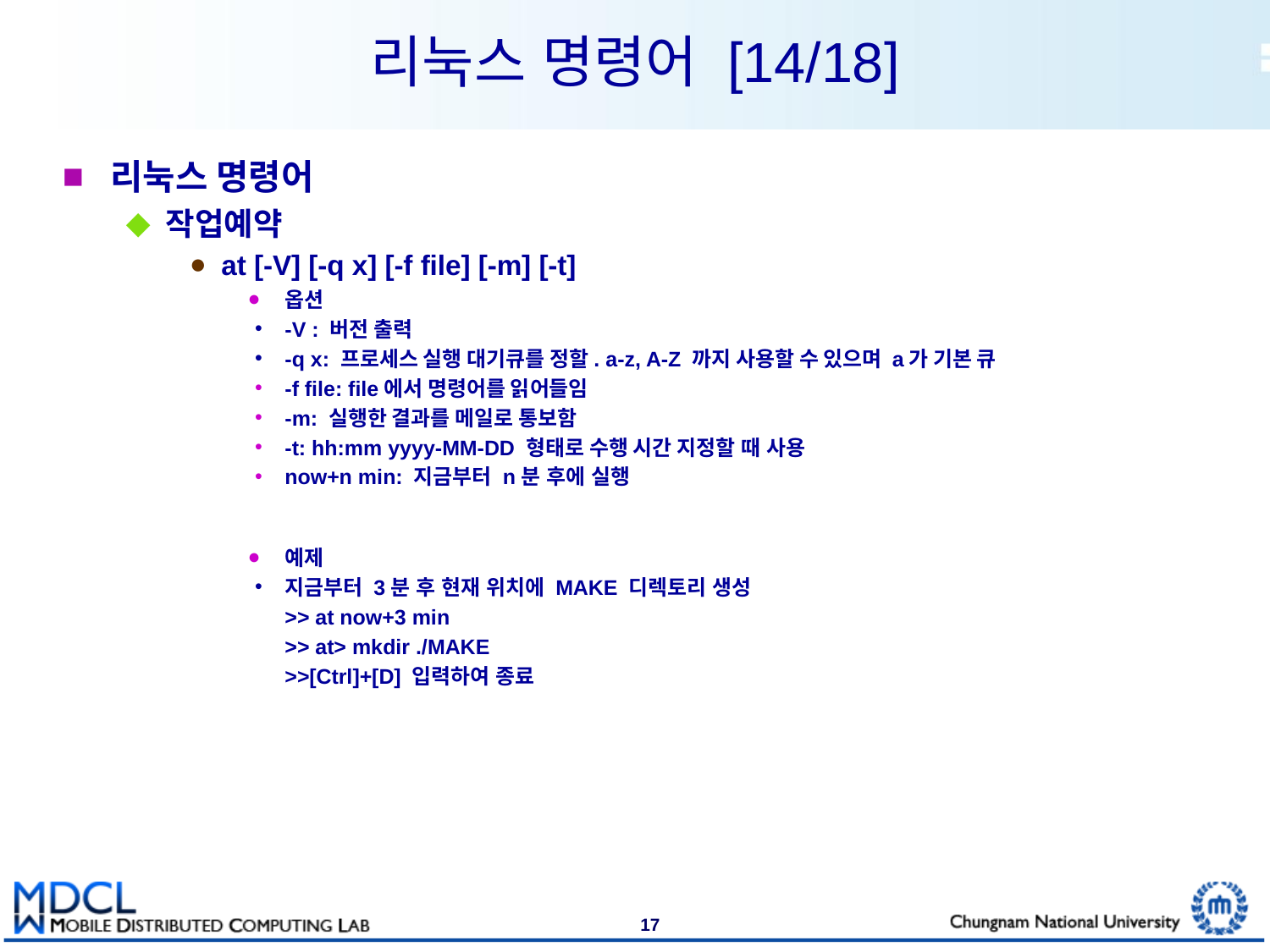

# 리눅스 명령어 [14/18]
리눅스 명령어
작업예약
at [-V] [-q x] [-f file] [-m] [-t]
옵션
-V : 버전 출력
-q x: 프로세스 실행 대기큐를 정할. a-z, A-Z 까지 사용할 수 있으며 a가 기본 큐
-f file: file에서 명령어를 읽어들임
-m: 실행한 결과를 메일로 통보함
-t: hh:mm yyyy-MM-DD 형태로 수행 시간 지정할 때 사용
now+n min: 지금부터 n분 후에 실행

예제
지금부터 3분 후 현재 위치에 MAKE 디렉토리 생성
>> at now+3 min
>> at> mkdir ./MAKE
>>[Ctrl]+[D] 입력하여 종료